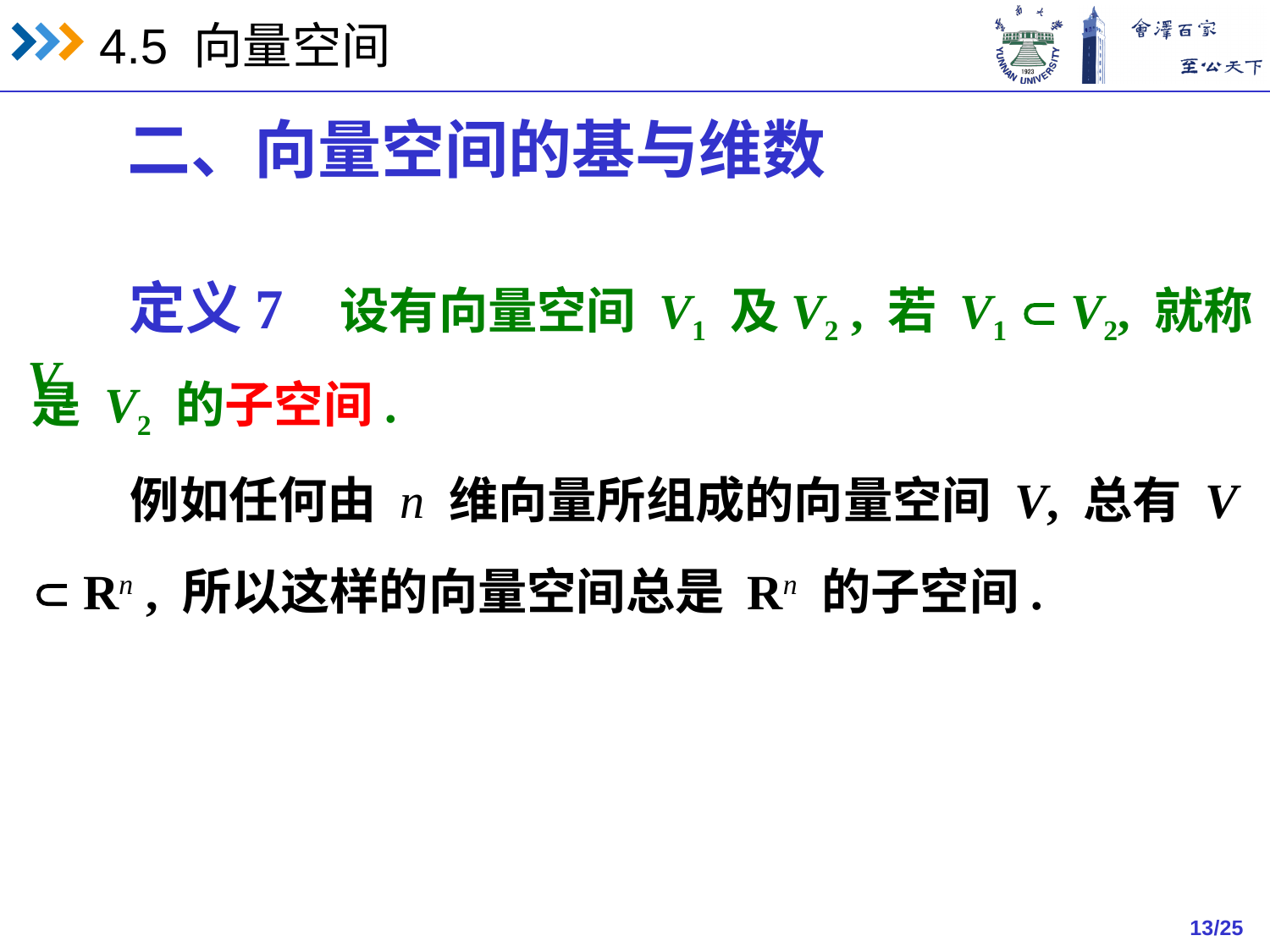

二、向量空间的基与维数
        定义7   设有向量空间 V1 及V2 , 若 V1 ⊂ V2, 就称 V1
是 V2 的子空间.
 例如任何由 n 维向量所组成的向量空间 V, 总有 V
⊂ Rn , 所以这样的向量空间总是 Rn 的子空间.